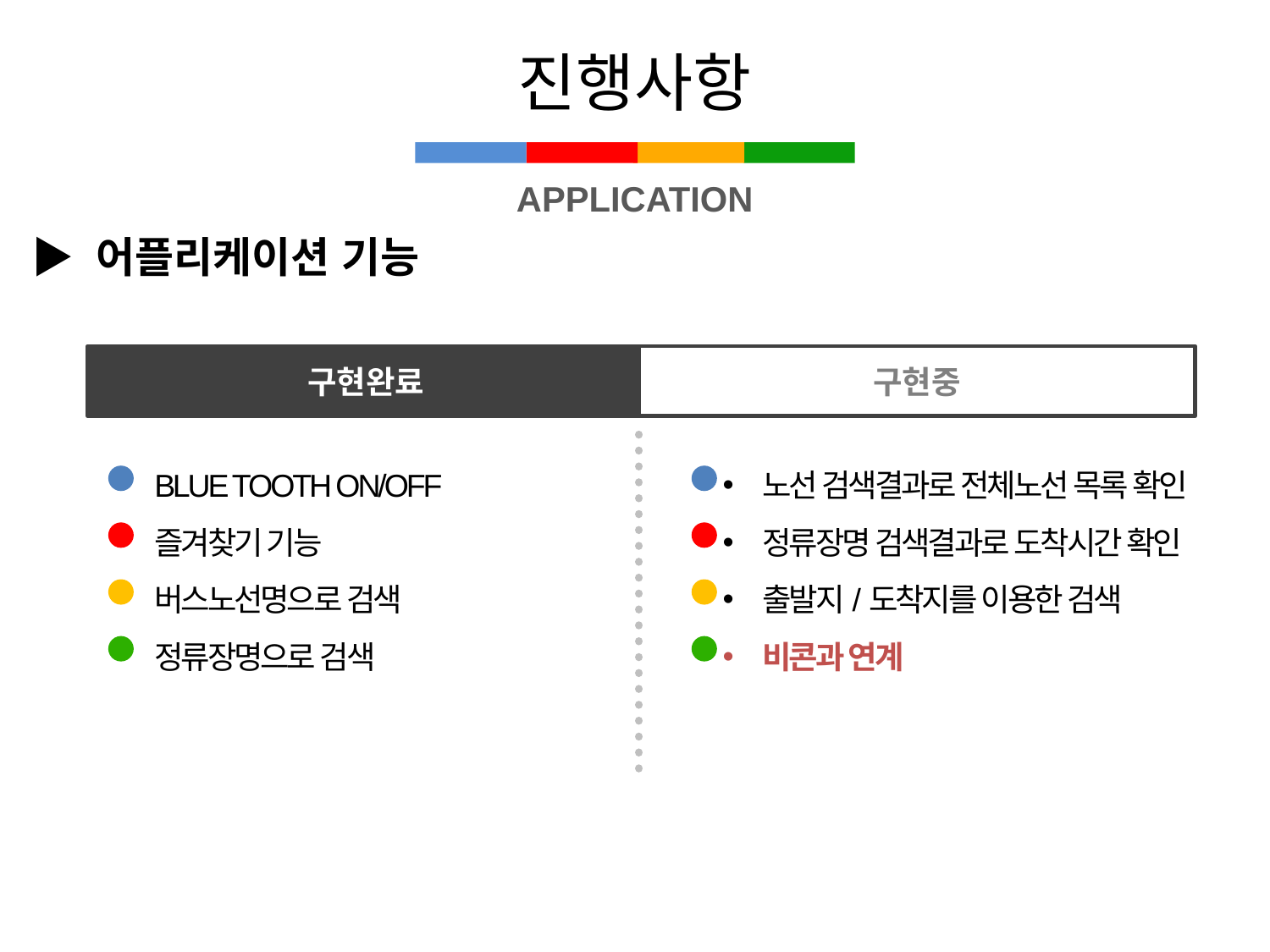

진행사항
APPLICATION
  ▶ 어플리케이션 기능
구현완료
구현중
BLUE TOOTH ON/OFF
즐겨찾기 기능
버스노선명으로 검색
정류장명으로 검색
노선 검색결과로 전체노선 목록 확인
정류장명 검색결과로 도착시간 확인
출발지/도착지를 이용한 검색
비콘과 연계